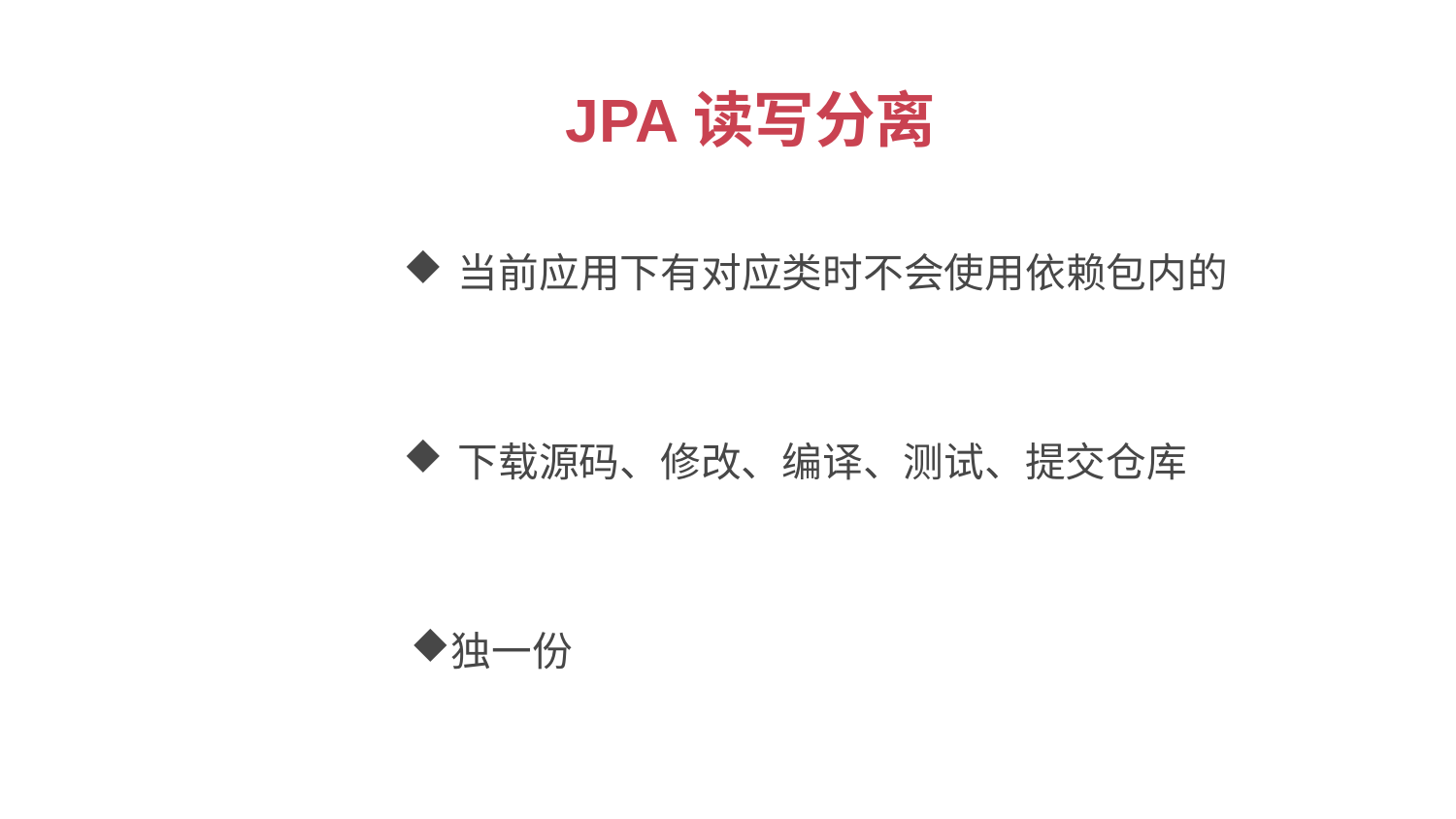

JPA读写分离
当前应用下有对应类时不会使用依赖包内的
下载源码、修改、编译、测试、提交仓库
独一份